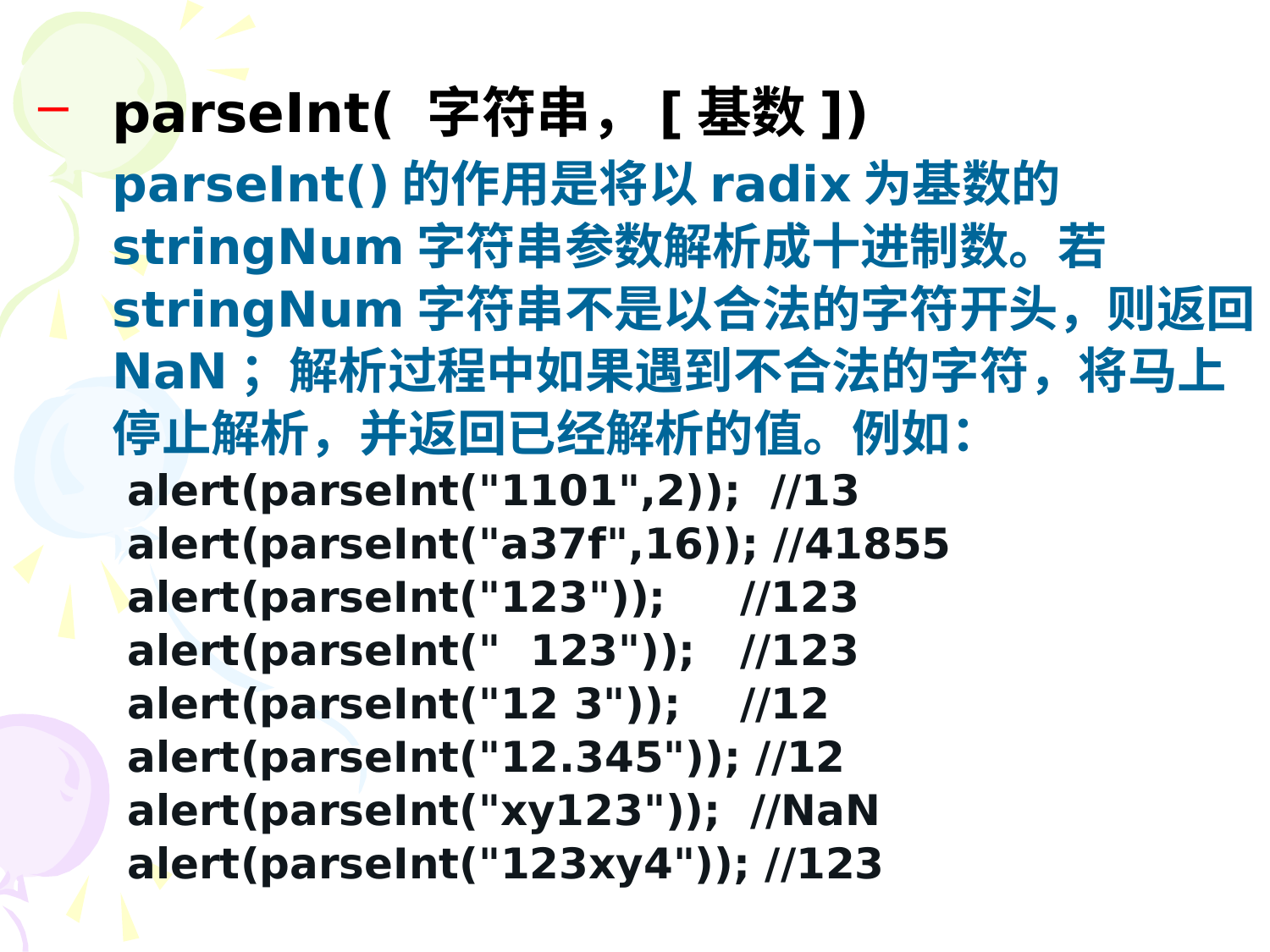

parseInt( 字符串，[基数])
	parseInt()的作用是将以radix为基数的stringNum字符串参数解析成十进制数。若stringNum字符串不是以合法的字符开头，则返回NaN；解析过程中如果遇到不合法的字符，将马上停止解析，并返回已经解析的值。例如：
      alert(parseInt("1101",2));  //13
      alert(parseInt("a37f",16)); //41855
      alert(parseInt("123"));     //123
      alert(parseInt("  123"));   //123
      alert(parseInt("12 3"));    //12
      alert(parseInt("12.345")); //12
      alert(parseInt("xy123"));  //NaN
      alert(parseInt("123xy4")); //123